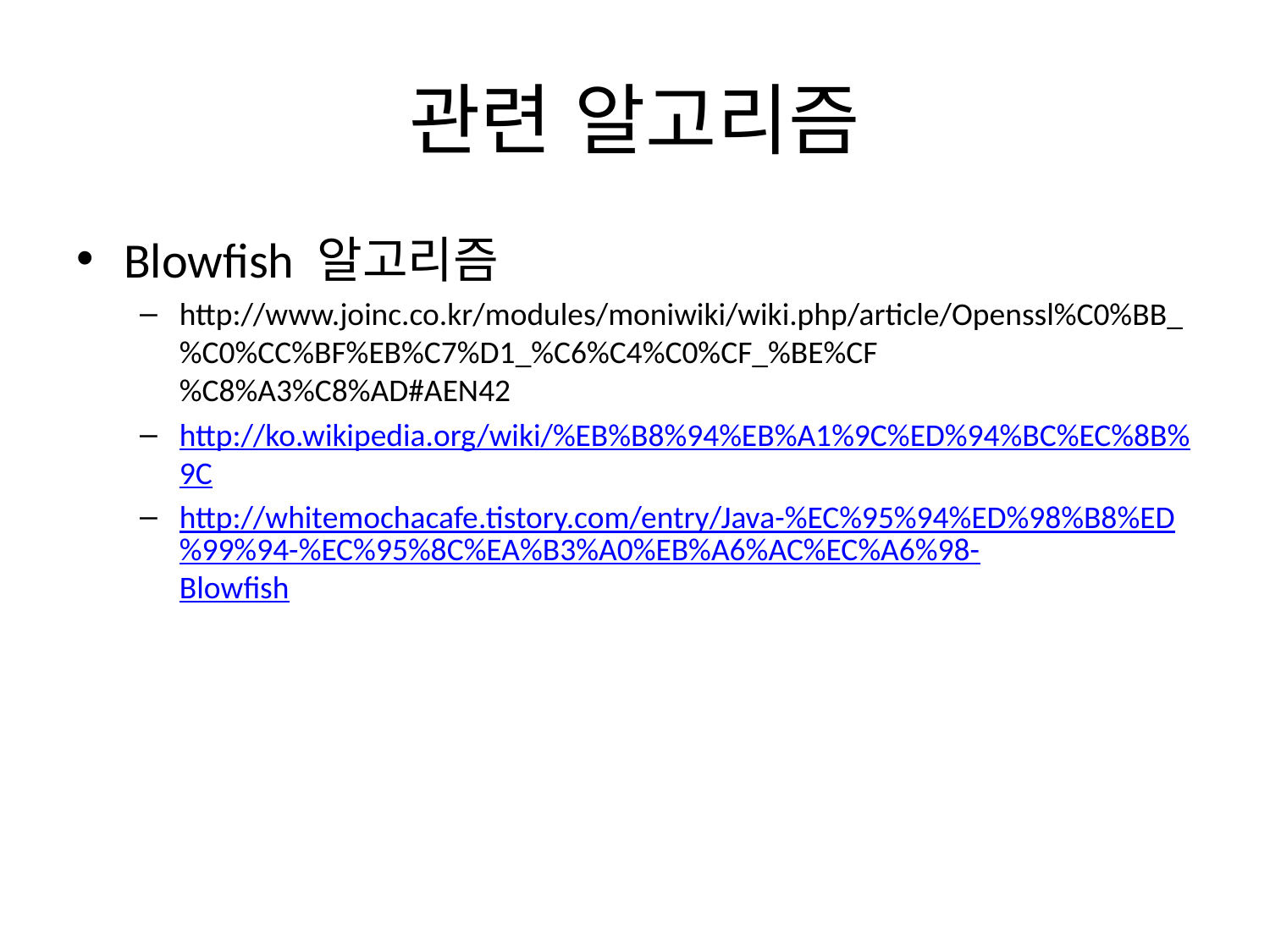

# 관련 알고리즘
Blowfish 알고리즘
http://www.joinc.co.kr/modules/moniwiki/wiki.php/article/Openssl%C0%BB_%C0%CC%BF%EB%C7%D1_%C6%C4%C0%CF_%BE%CF%C8%A3%C8%AD#AEN42
http://ko.wikipedia.org/wiki/%EB%B8%94%EB%A1%9C%ED%94%BC%EC%8B%9C
http://whitemochacafe.tistory.com/entry/Java-%EC%95%94%ED%98%B8%ED%99%94-%EC%95%8C%EA%B3%A0%EB%A6%AC%EC%A6%98-Blowfish